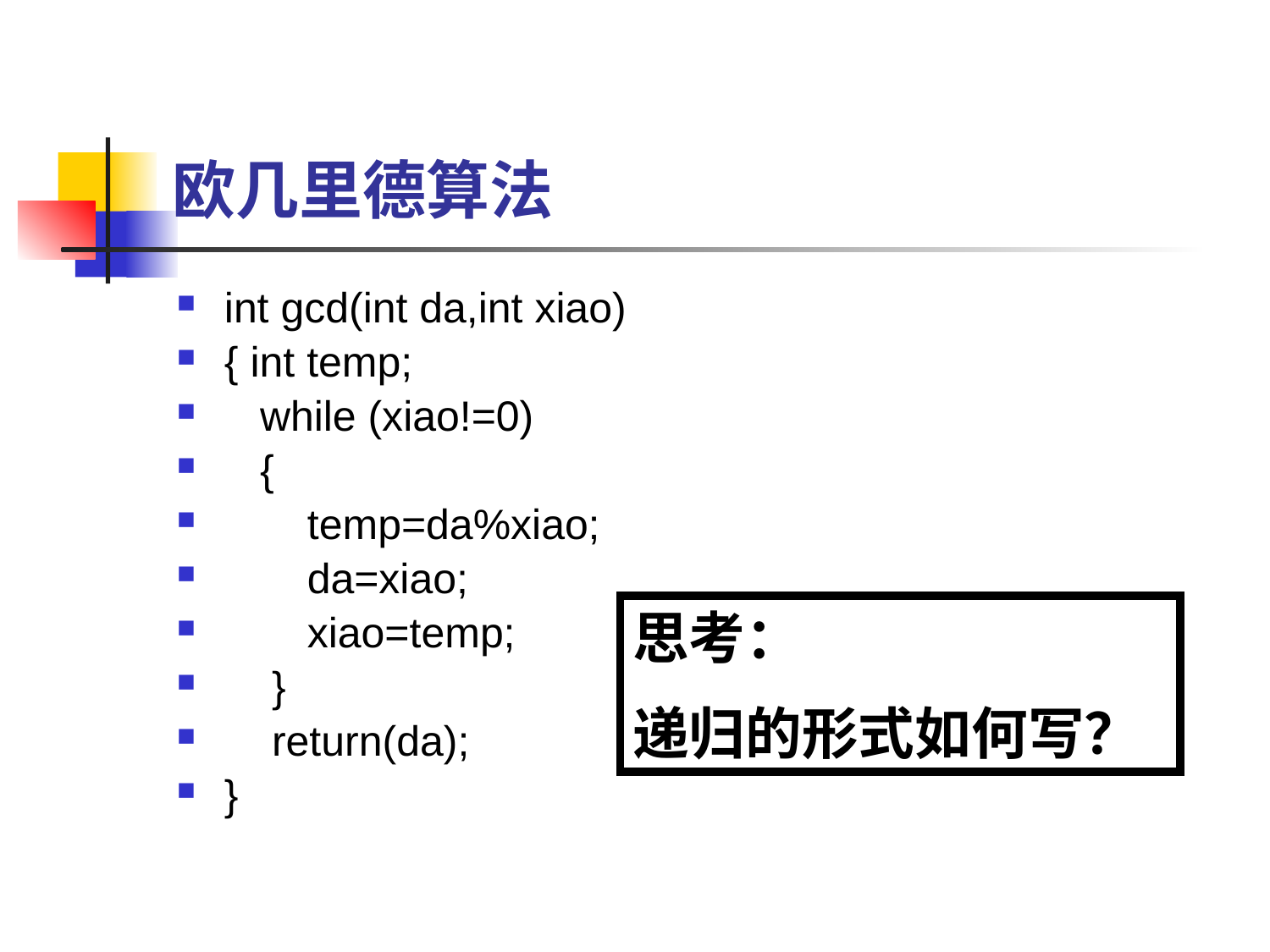

# 欧几里德算法
int gcd(int da,int xiao)
{ int temp;
   while (xiao!=0)
   {
       temp=da%xiao;
       da=xiao;
       xiao=temp;
    }
    return(da);
}
思考：
递归的形式如何写？

14